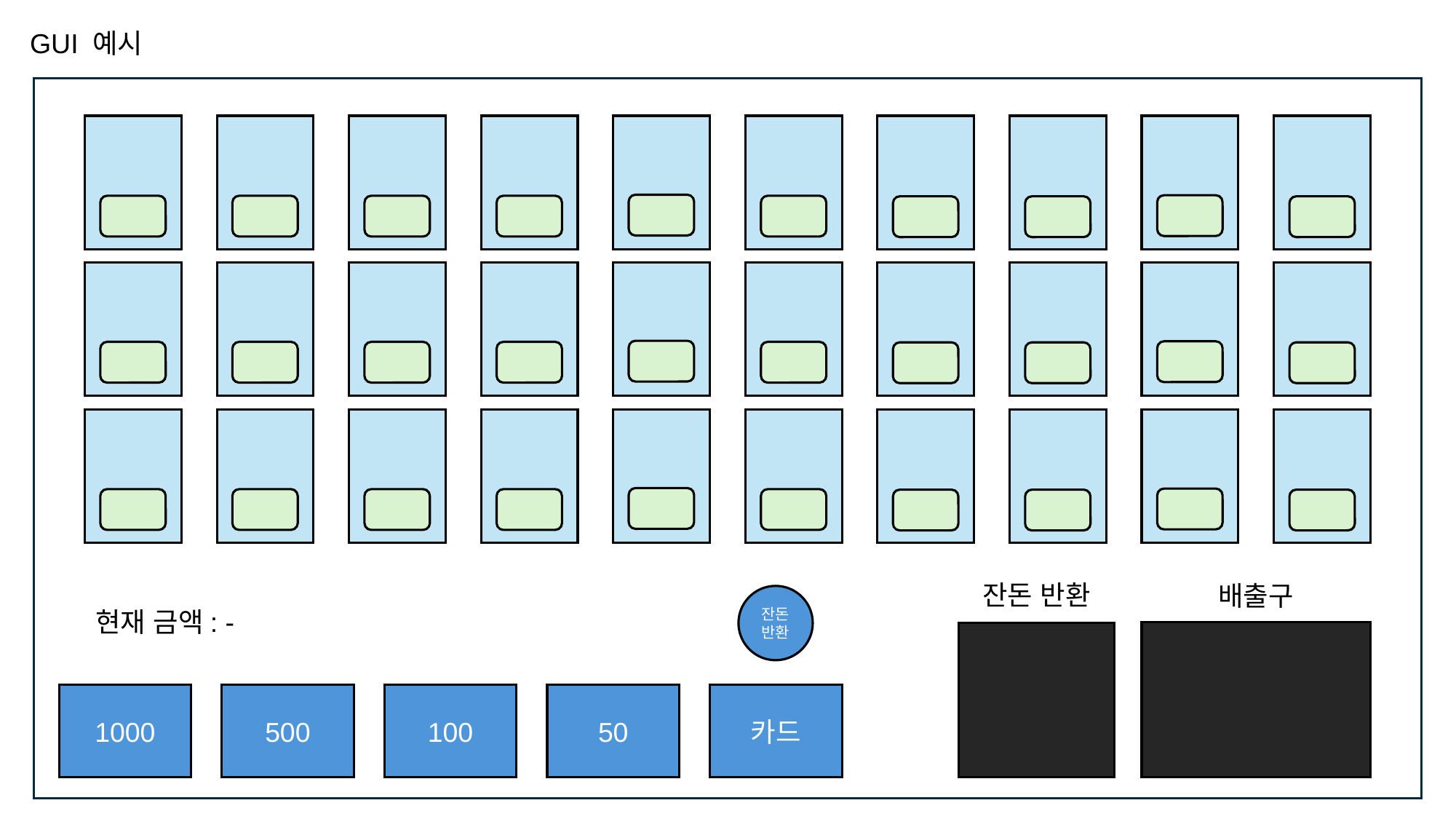

GUI 예시
현

잔돈 반환
배출구
잔돈반환
현재 금액: -

1000
500
100
50
카드